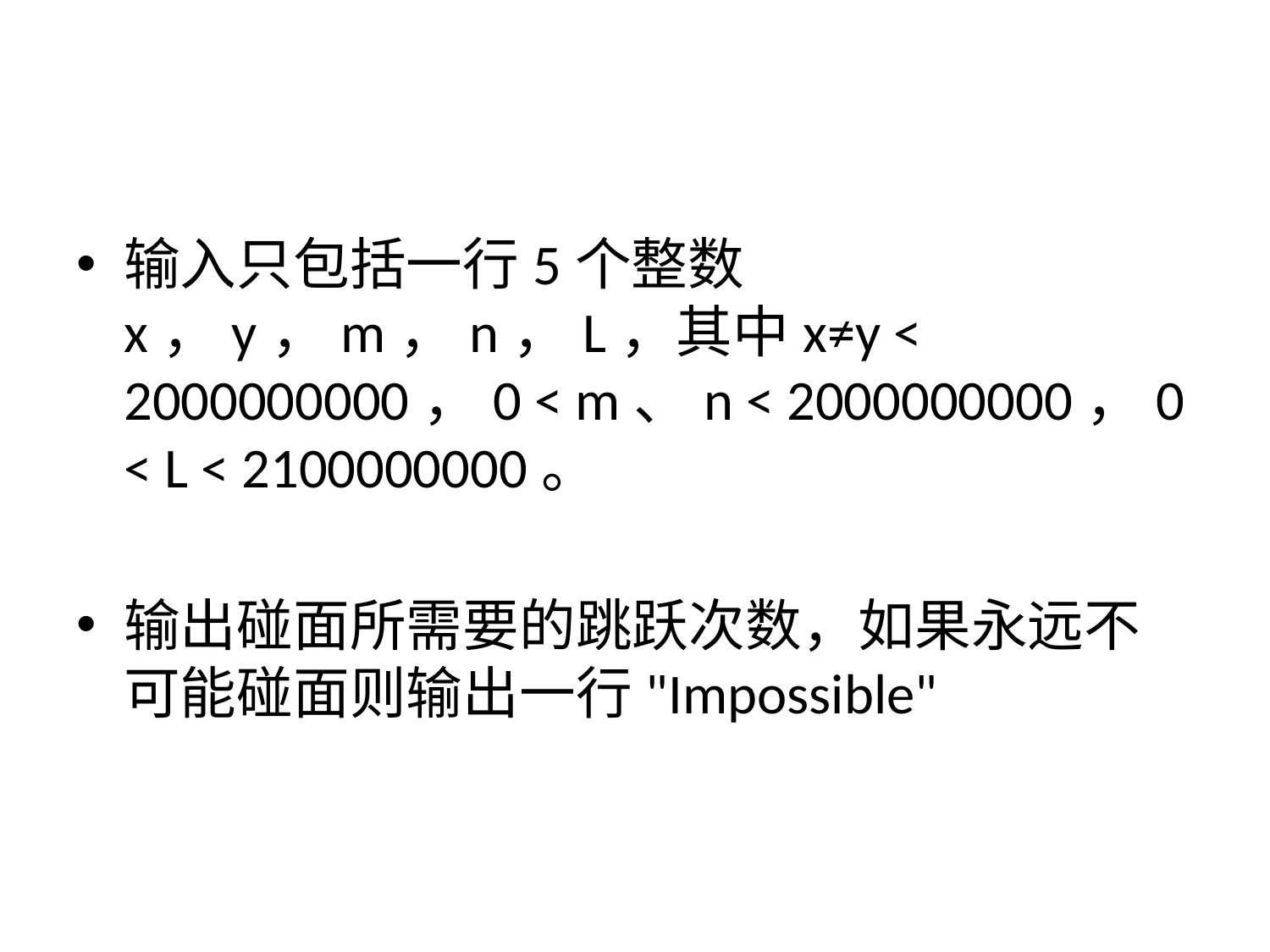

#
输入只包括一行5个整数x，y，m，n，L，其中x≠y < 2000000000，0 < m、n < 2000000000，0 < L < 2100000000。

输出碰面所需要的跳跃次数，如果永远不可能碰面则输出一行"Impossible"